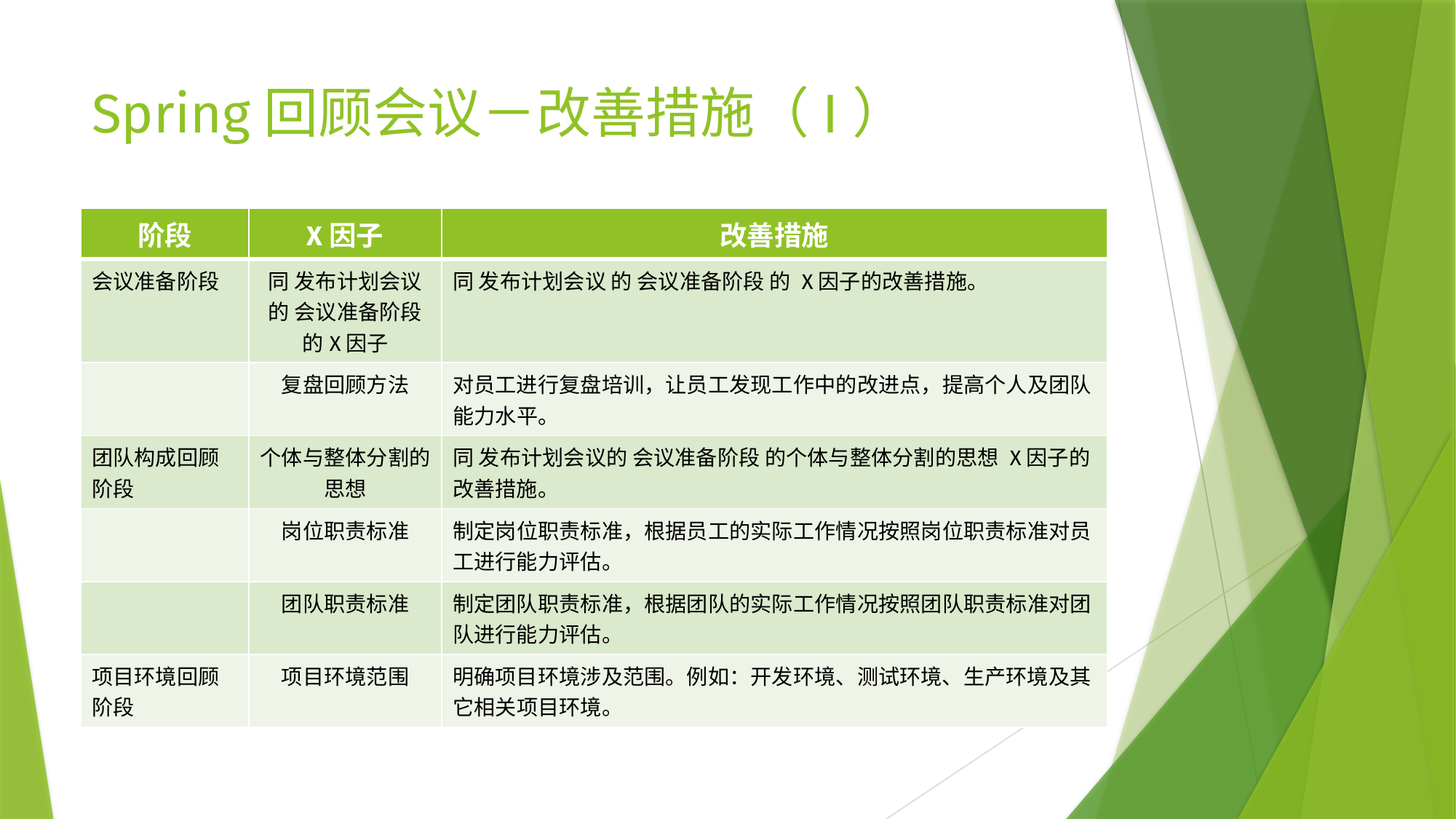

# Spring回顾会议－改善措施（I）
| 阶段 | X因子 | 改善措施 |
| --- | --- | --- |
| 会议准备阶段 | 同 发布计划会议 的 会议准备阶段的X因子 | 同 发布计划会议 的 会议准备阶段 的 X因子的改善措施。 |
|  | 复盘回顾方法 | 对员工进行复盘培训，让员工发现工作中的改进点，提高个人及团队能力水平。 |
| 团队构成回顾阶段 | 个体与整体分割的思想 | 同 发布计划会议的 会议准备阶段 的个体与整体分割的思想 X因子的改善措施。 |
|  | 岗位职责标准 | 制定岗位职责标准，根据员工的实际工作情况按照岗位职责标准对员工进行能力评估。 |
|  | 团队职责标准 | 制定团队职责标准，根据团队的实际工作情况按照团队职责标准对团队进行能力评估。 |
| 项目环境回顾阶段 | 项目环境范围 | 明确项目环境涉及范围。例如：开发环境、测试环境、生产环境及其它相关项目环境。 |